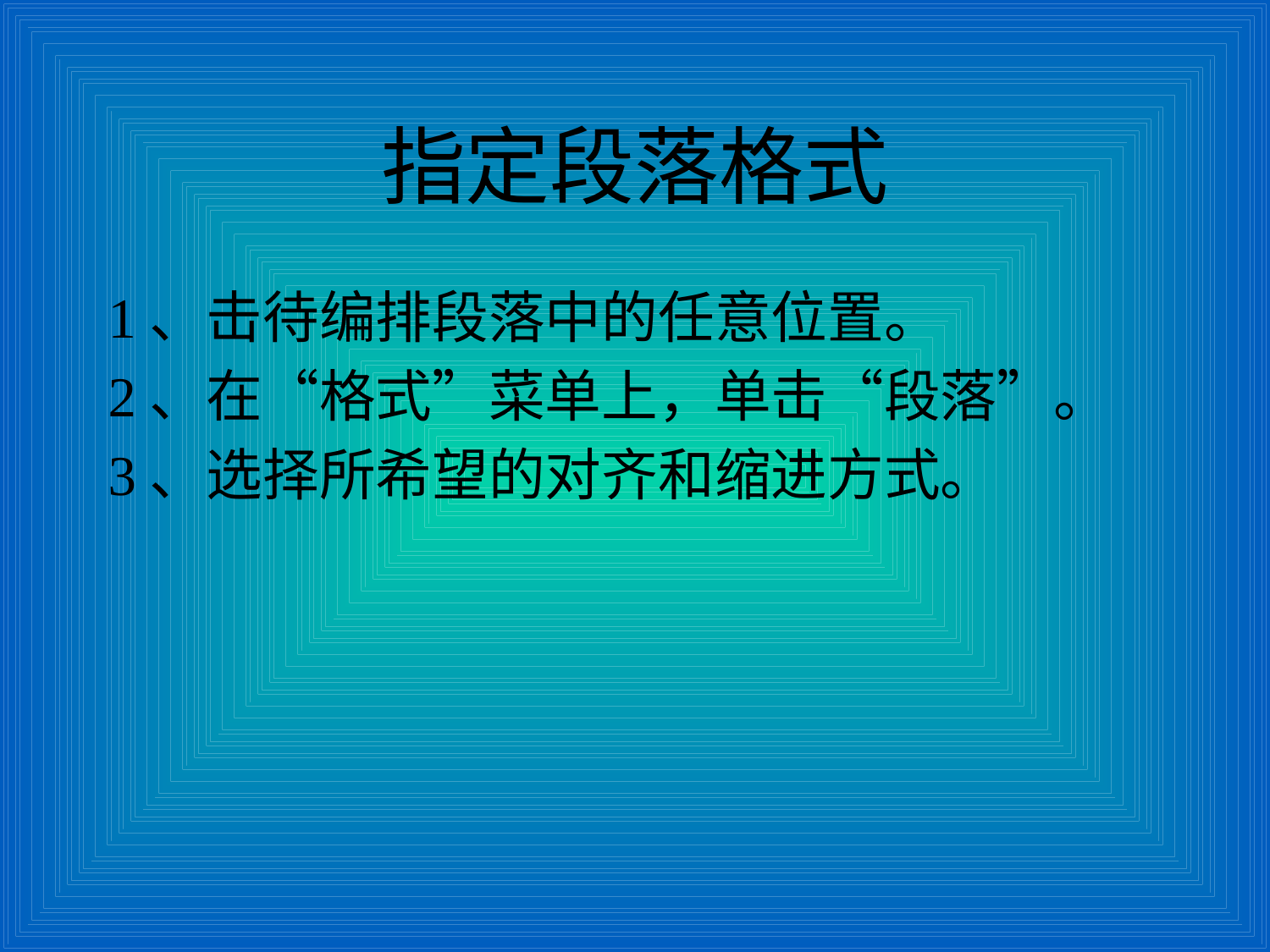

# 指定段落格式
1、击待编排段落中的任意位置。
2、在“格式”菜单上，单击“段落”。
3、选择所希望的对齐和缩进方式。